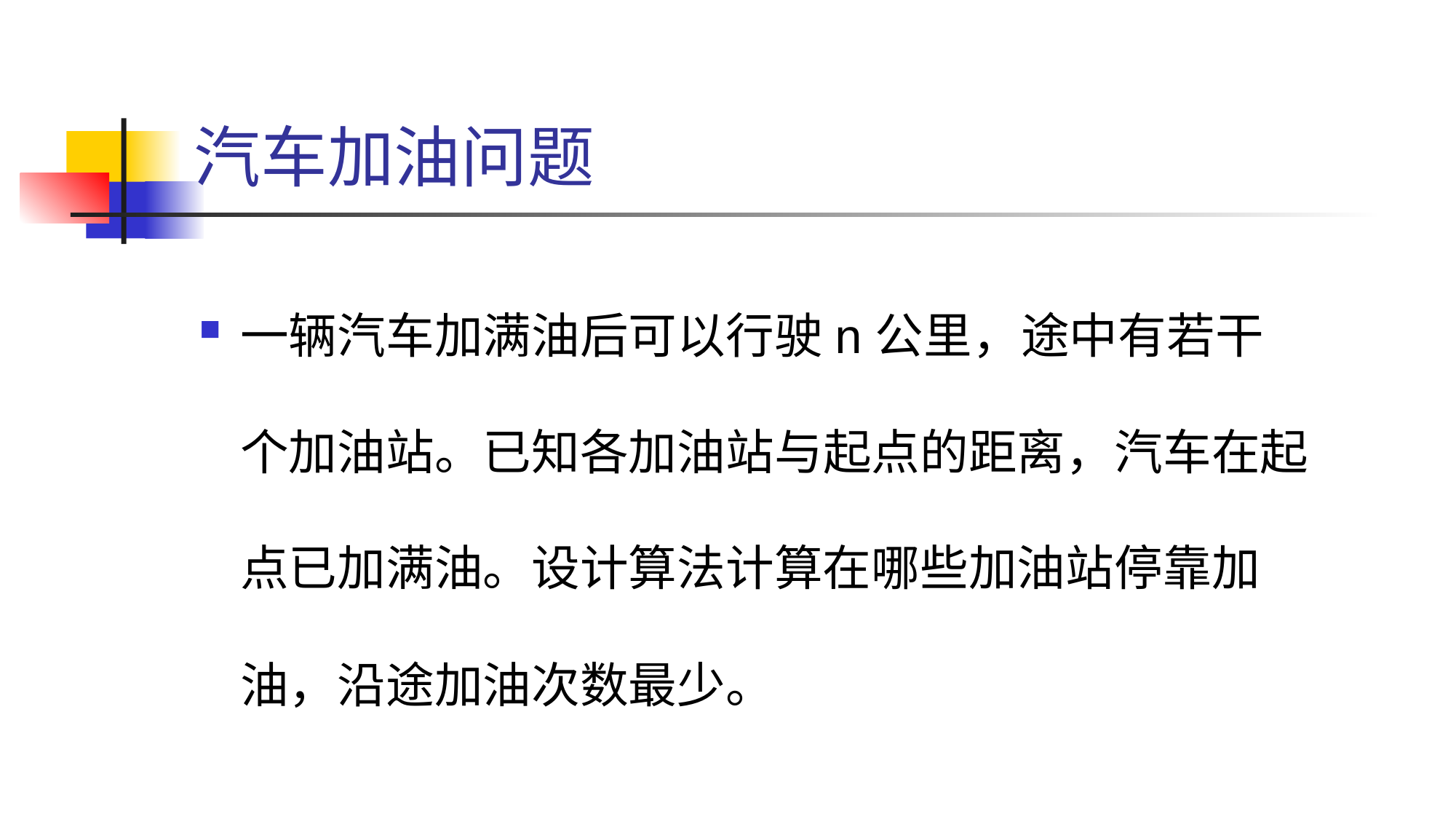

# 汽车加油问题
一辆汽车加满油后可以行驶n公里，途中有若干个加油站。已知各加油站与起点的距离，汽车在起点已加满油。设计算法计算在哪些加油站停靠加油，沿途加油次数最少。